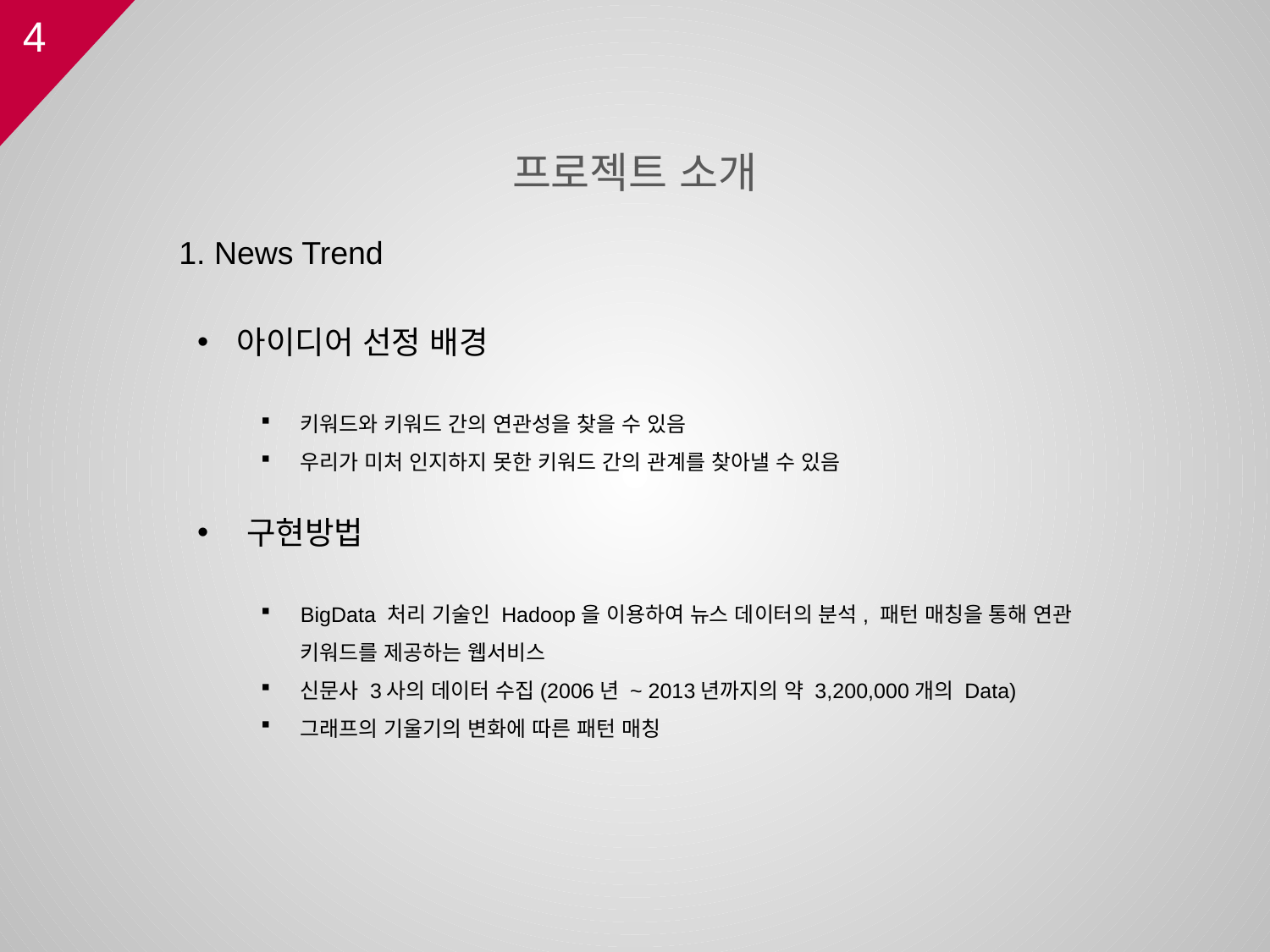

# 프로젝트 소개
1. News Trend
아이디어 선정 배경

키워드와 키워드 간의 연관성을 찾을 수 있음
우리가 미처 인지하지 못한 키워드 간의 관계를 찾아낼 수 있음

  구현방법

BigData 처리 기술인 Hadoop을 이용하여 뉴스 데이터의 분석, 패턴 매칭을 통해 연관 키워드를 제공하는 웹서비스
신문사 3사의 데이터 수집(2006년 ~ 2013년까지의 약 3,200,000개의 Data)
그래프의 기울기의 변화에 따른 패턴 매칭